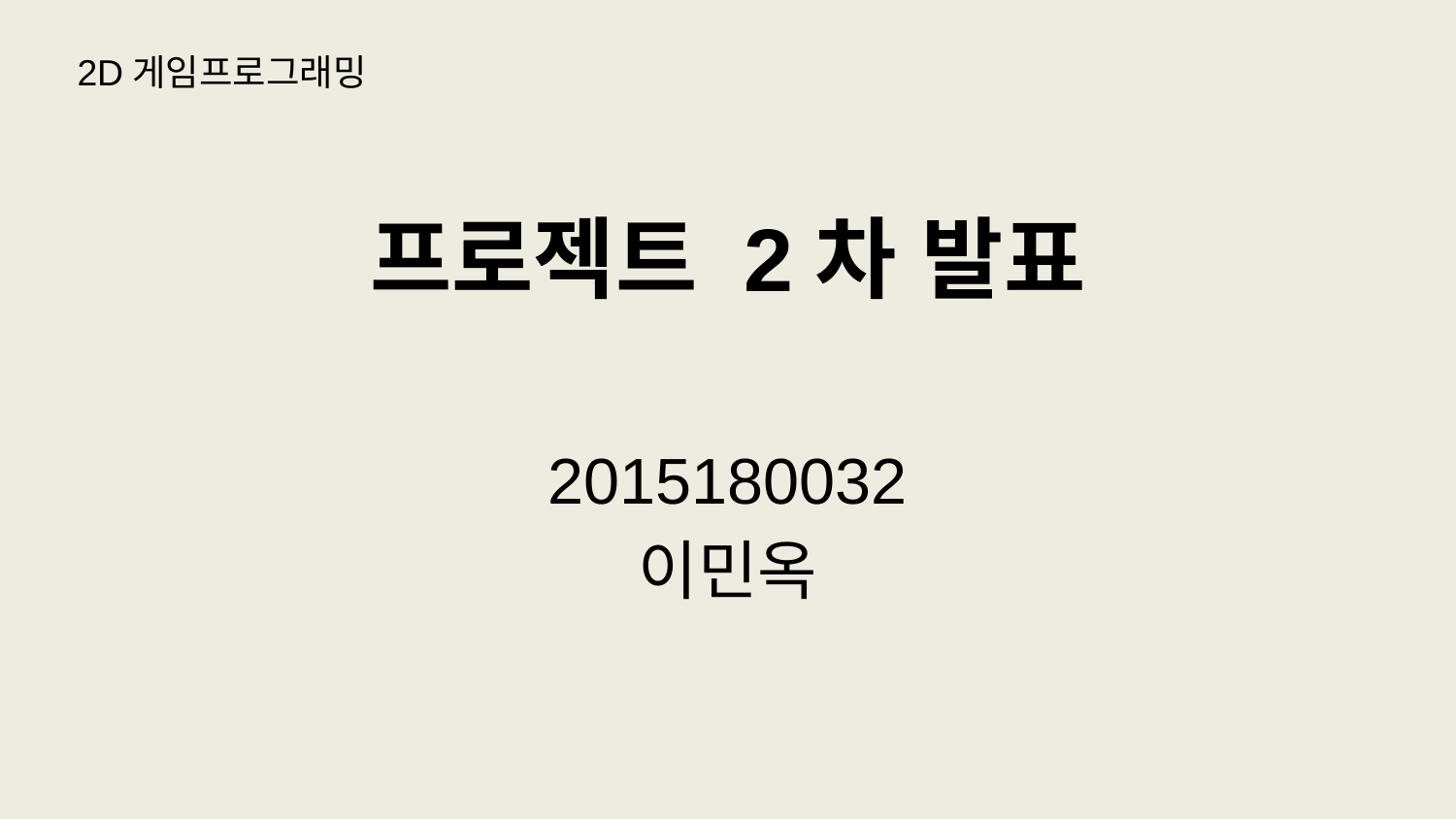

2D게임프로그래밍
# 프로젝트 2차 발표
2015180032
이민옥